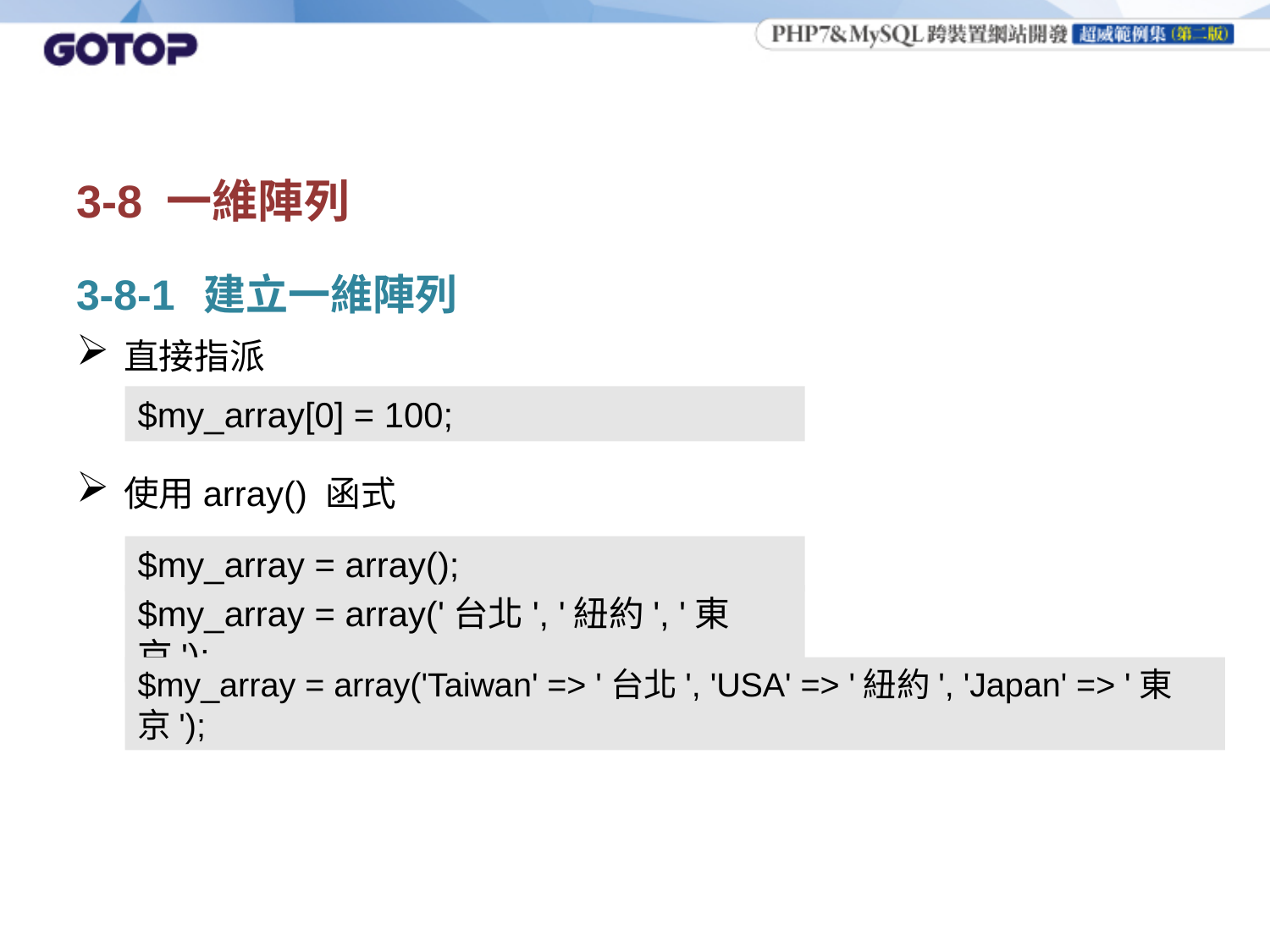

# 3-8 一維陣列
3-8-1	建立一維陣列
直接指派

使用array() 函式
$my_array[0] = 100;
$my_array = array();
$my_array = array('台北', '紐約', '東京');
$my_array = array('Taiwan' => '台北', 'USA' => '紐約', 'Japan' => '東京');